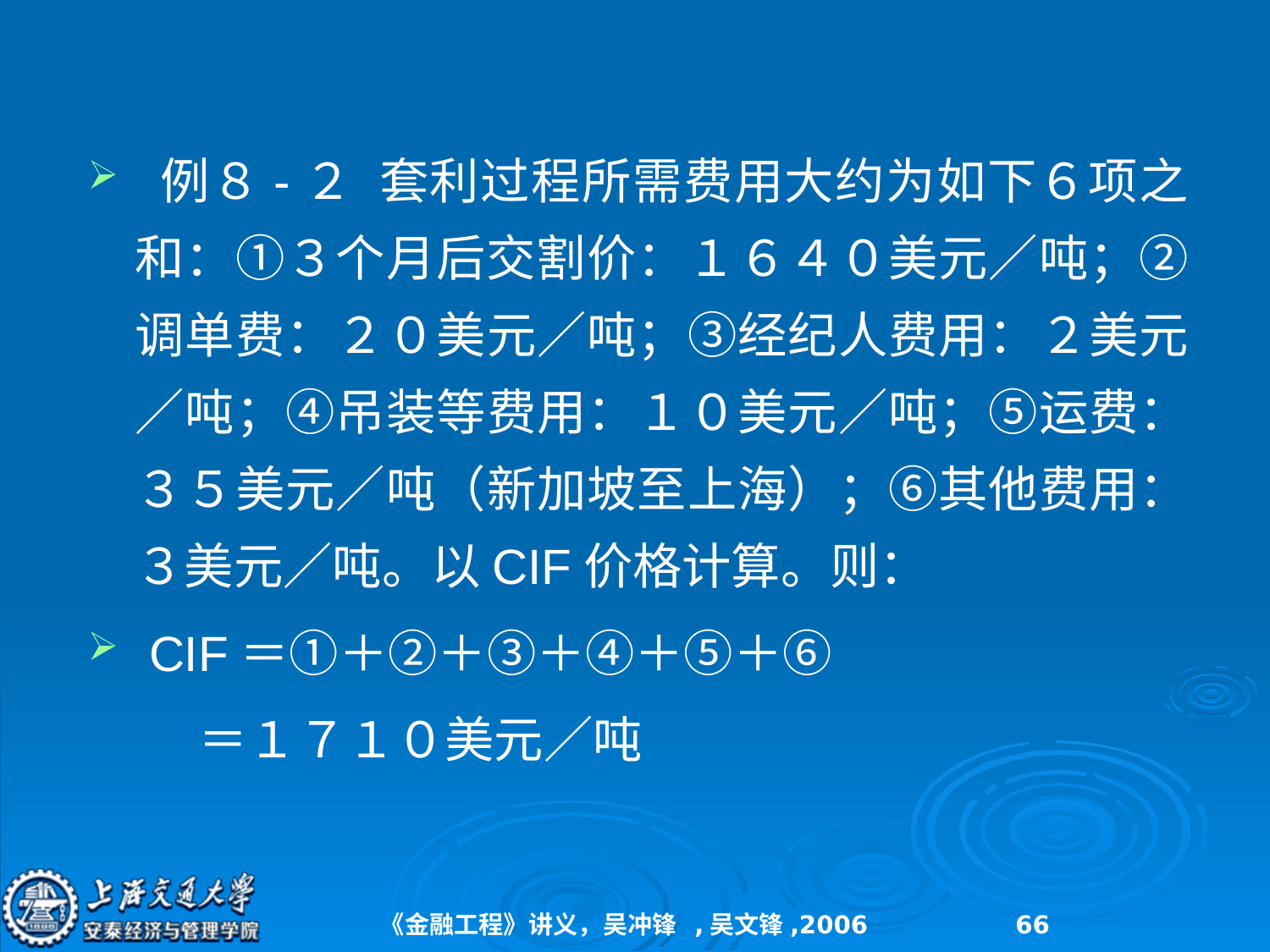

例８-２  套利过程所需费用大约为如下６项之和：①３个月后交割价：１６４０美元／吨；②调单费：２０美元／吨；③经纪人费用：２美元／吨；④吊装等费用：１０美元／吨；⑤运费：３５美元／吨（新加坡至上海）；⑥其他费用：３美元／吨。以CIF价格计算。则：
 CIF＝①＋②＋③＋④＋⑤＋⑥
         ＝１７１０美元／吨